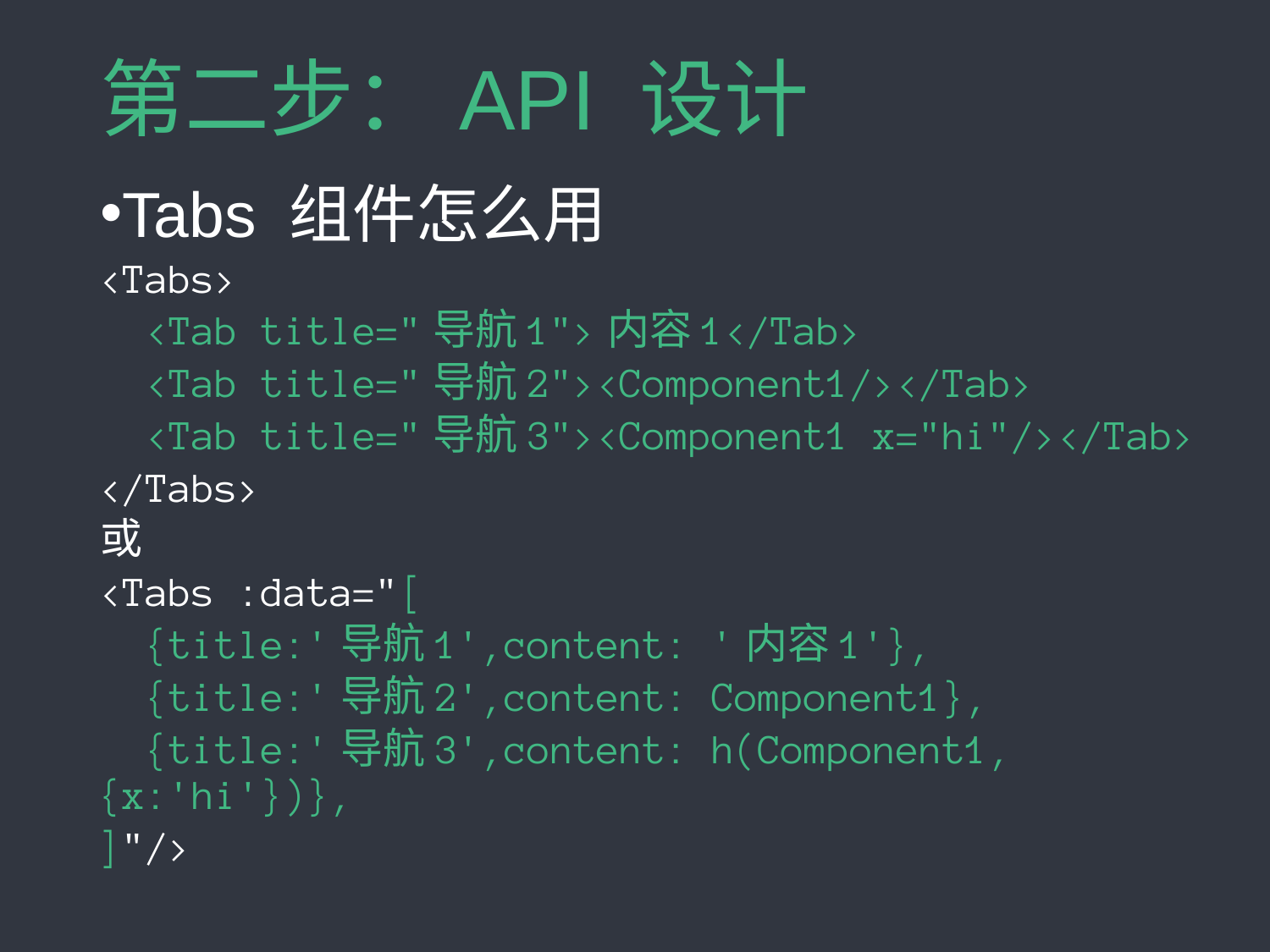

# 第二步：API 设计
Tabs 组件怎么用
<Tabs>
  <Tab title="导航1">内容1</Tab>
  <Tab title="导航2"><Component1/></Tab>
  <Tab title="导航3"><Component1 x="hi"/></Tab>
</Tabs>
或
<Tabs :data="[
  {title:'导航1',content: '内容1'},
  {title:'导航2',content: Component1},
  {title:'导航3',content: h(Component1,{x:'hi'})},
]"/>